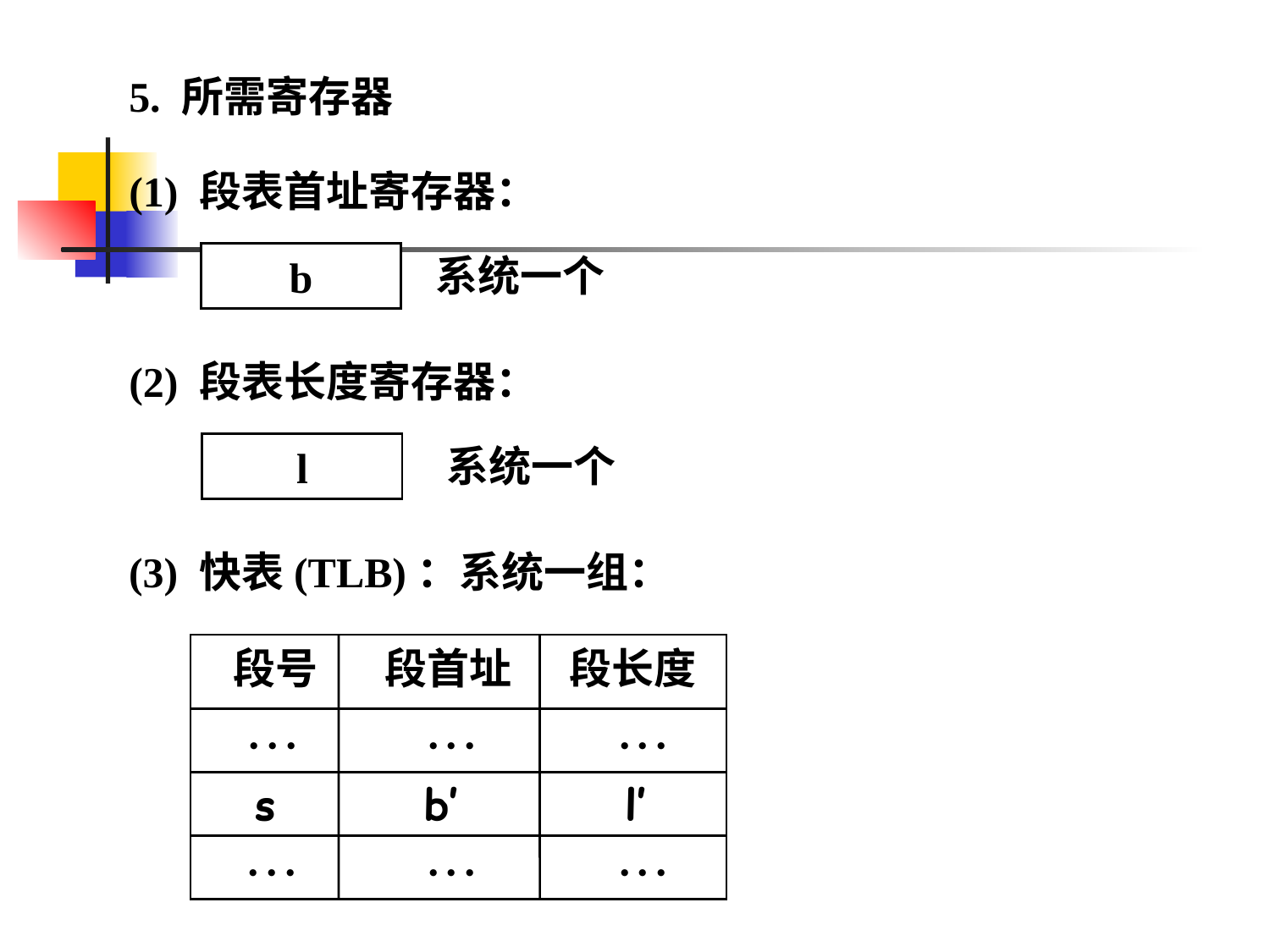

5. 所需寄存器
(1) 段表首址寄存器：
b
系统一个
(2) 段表长度寄存器：
l
系统一个
(3) 快表(TLB)：系统一组：

 段号       段首址      段长度
...
...
...

s
b’
l’
...
...
...